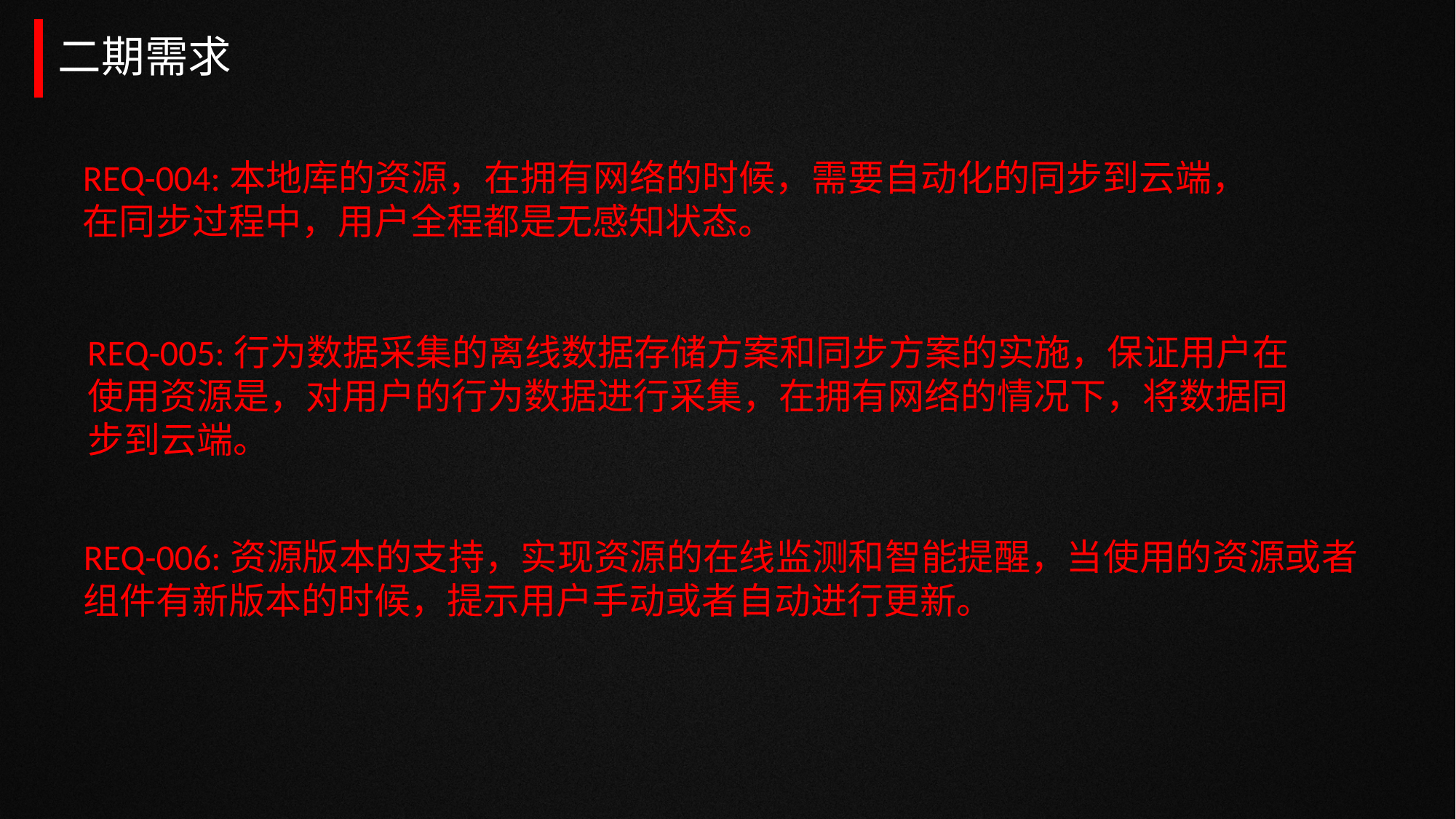

# 二期需求

REQ-004:本地库的资源，在拥有网络的时候，需要自动化的同步到云端，
在同步过程中，用户全程都是无感知状态。
REQ-005:行为数据采集的离线数据存储方案和同步方案的实施，保证用户在
使用资源是，对用户的行为数据进行采集，在拥有网络的情况下，将数据同
步到云端。
REQ-006:资源版本的支持，实现资源的在线监测和智能提醒，当使用的资源或者
组件有新版本的时候，提示用户手动或者自动进行更新。